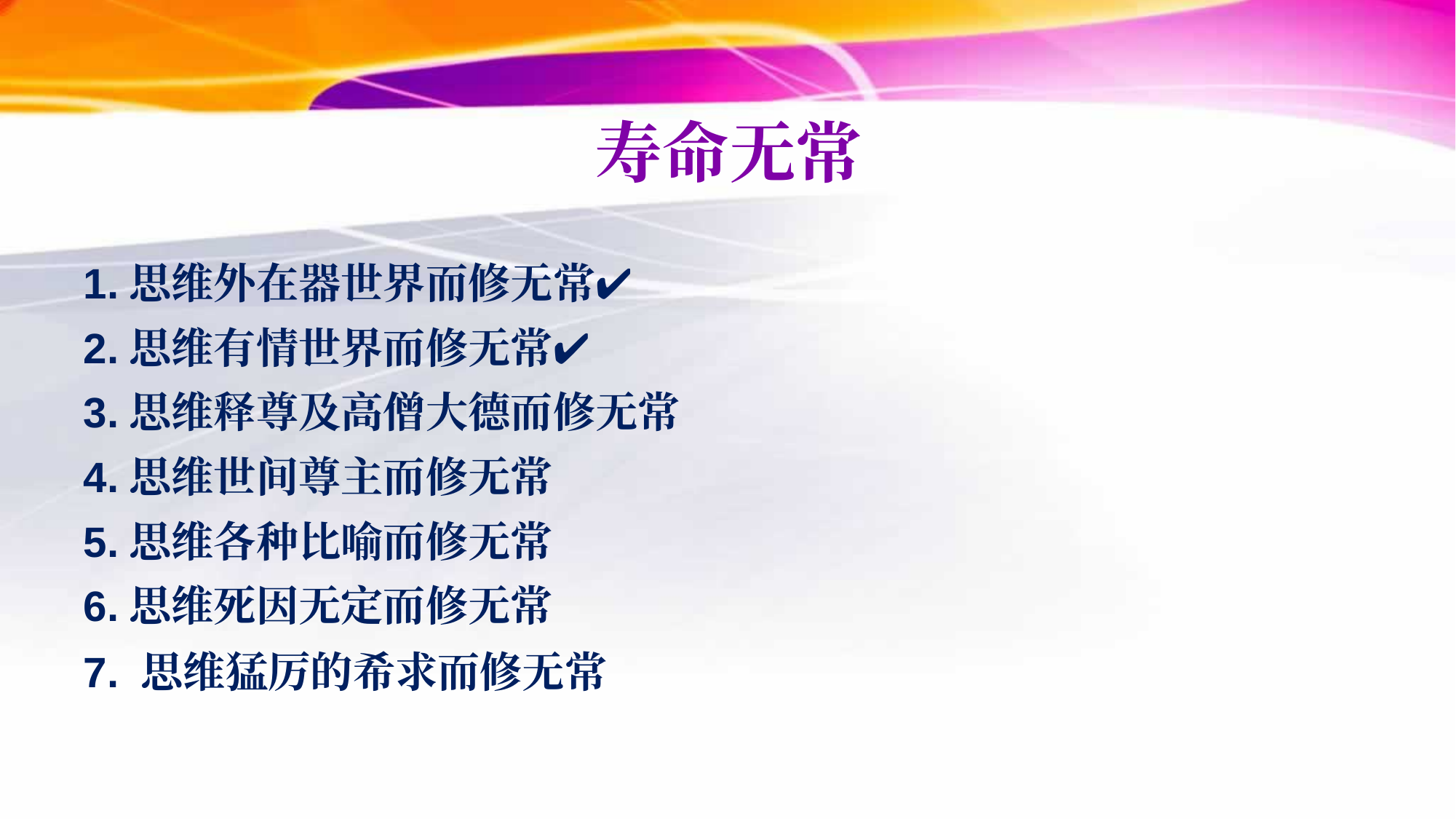

# 寿命无常
1.思维外在器世界而修无常✔
2.思维有情世界而修无常✔
3.思维释尊及高僧大德而修无常
4.思维世间尊主而修无常
5.思维各种比喻而修无常
6.思维死因无定而修无常
7. 思维猛厉的希求而修无常